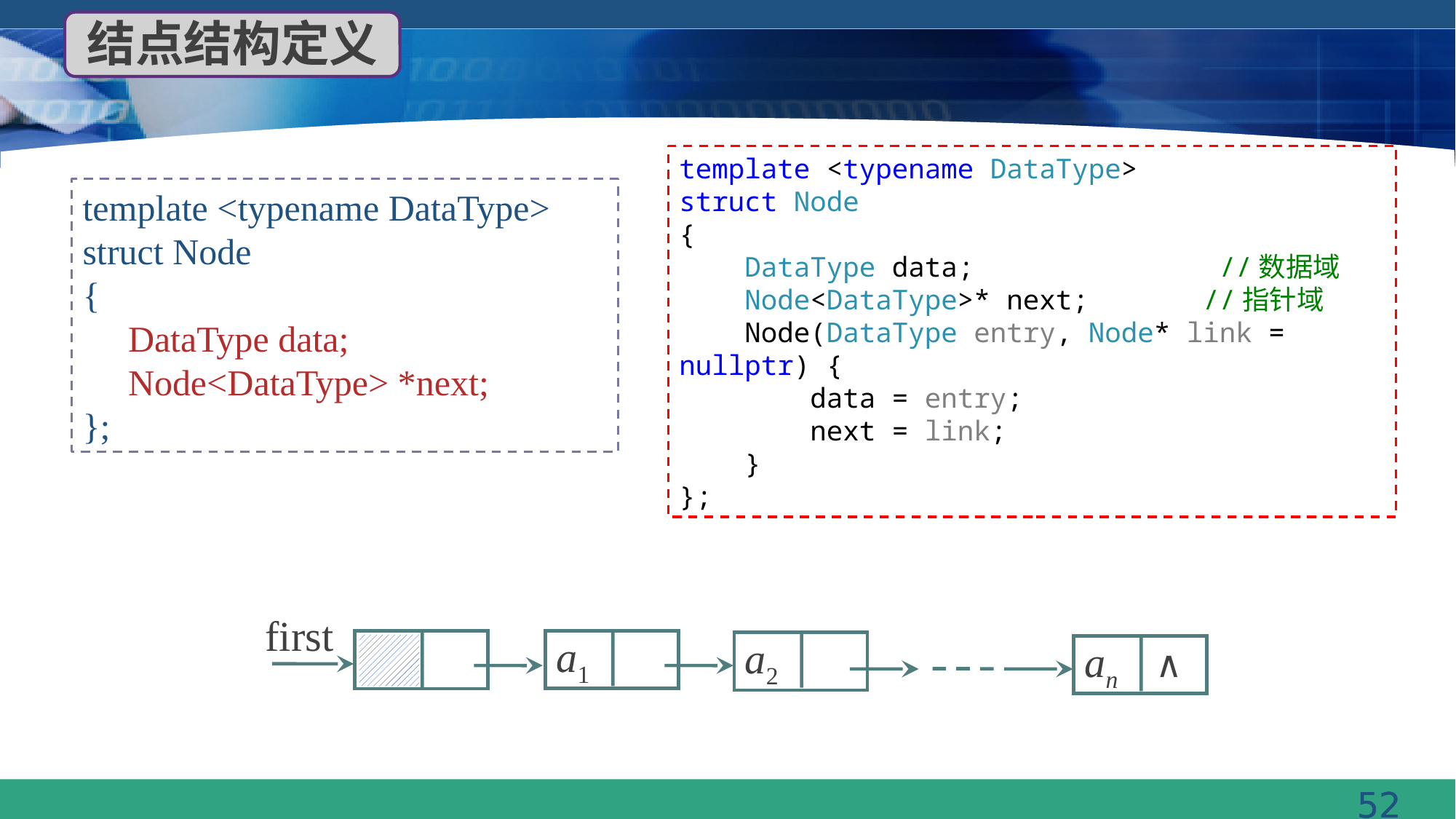

结点结构定义

template <typename DataType>
struct Node
{
    DataType data;               //数据域
    Node<DataType>* next;       //指针域
    Node(DataType entry, Node* link = nullptr) {
        data = entry;
        next = link;
    }
};
template <typename DataType>
struct Node
{
     DataType data;
     Node<DataType> *next;
};
first

a1

a2

∧
an